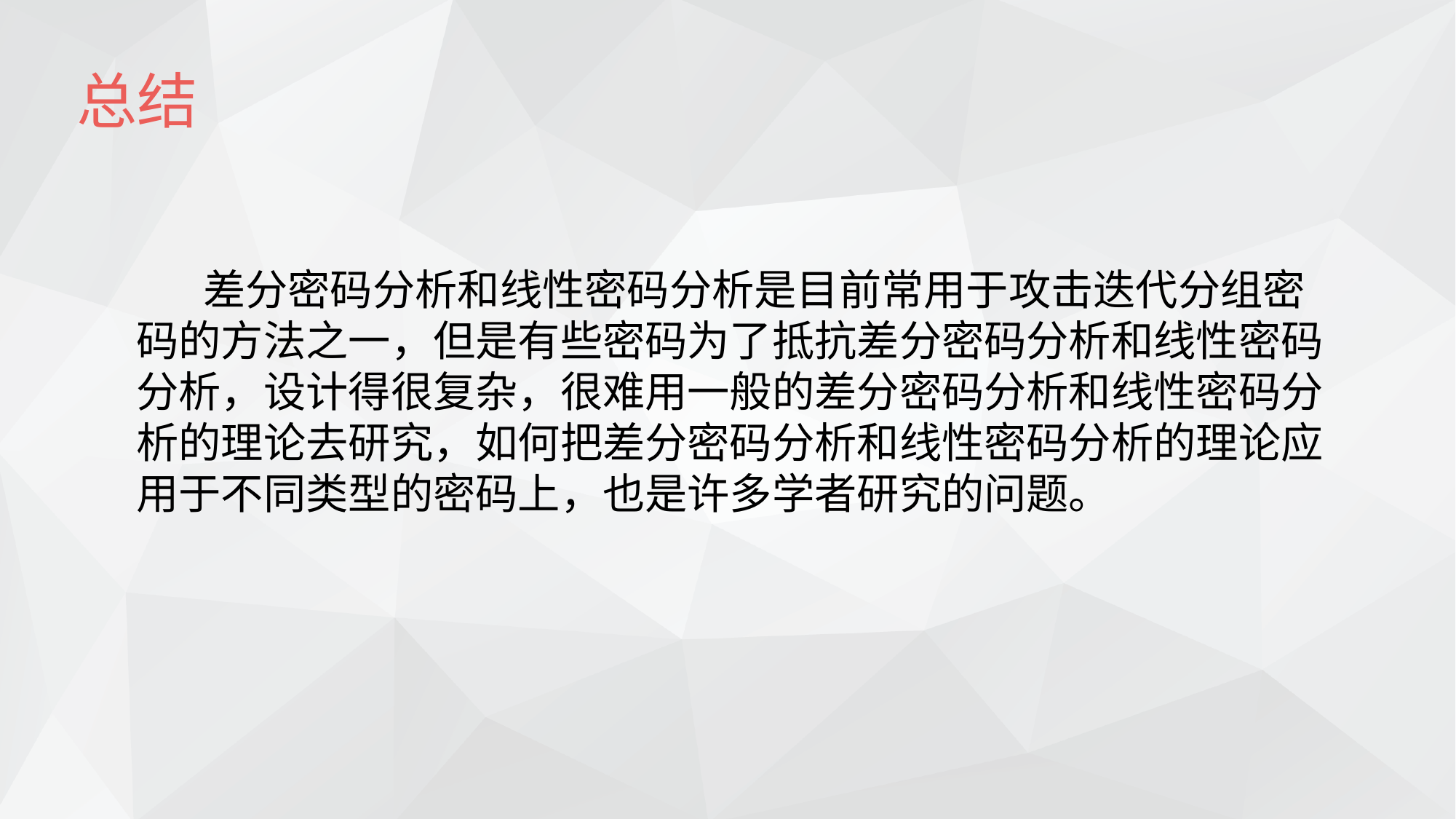

总结
      差分密码分析和线性密码分析是目前常用于攻击迭代分组密码的方法之一，但是有些密码为了抵抗差分密码分析和线性密码分析，设计得很复杂，很难用一般的差分密码分析和线性密码分析的理论去研究，如何把差分密码分析和线性密码分析的理论应用于不同类型的密码上，也是许多学者研究的问题。